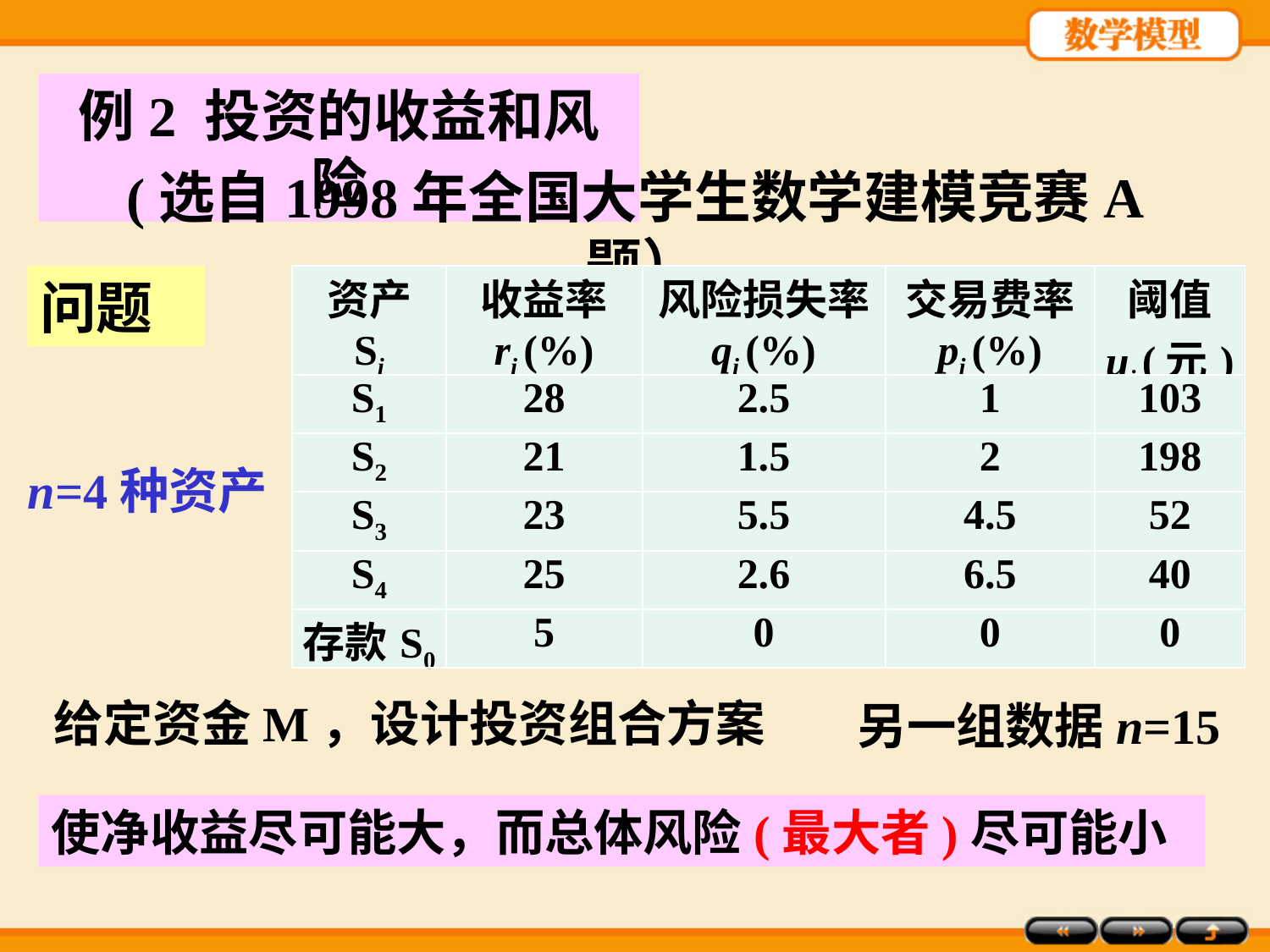

例2 投资的收益和风险
(选自1998年全国大学生数学建模竞赛A题）
问题
| 资产 Si | 收益率 ri (%) | 风险损失率 qi (%) | 交易费率 pi (%) | 阈值 ui (元) |
| --- | --- | --- | --- | --- |
| S1 | 28 | 2.5 | 1 | 103 |
| S2 | 21 | 1.5 | 2 | 198 |
| S3 | 23 | 5.5 | 4.5 | 52 |
| S4 | 25 | 2.6 | 6.5 | 40 |
| 存款S0 | 5 | 0 | 0 | 0 |
n=4种资产
给定资金M，设计投资组合方案
另一组数据n=15
使净收益尽可能大，而总体风险(最大者)尽可能小